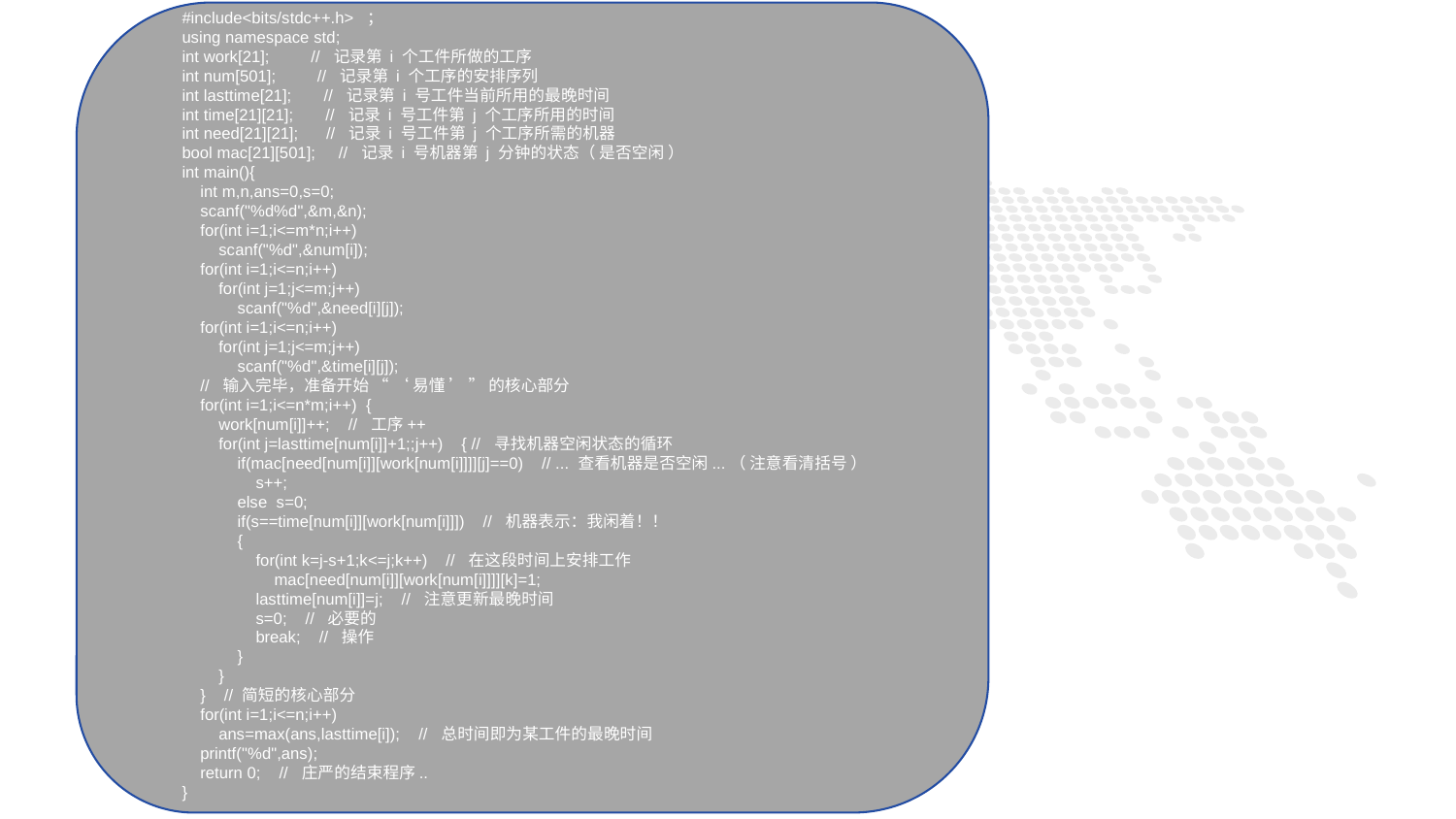

#include<bits/stdc++.h>  ；
using namespace std;
int work[21];         //  记录第 i 个工件所做的工序
int num[501];         //  记录第 i 个工序的安排序列
int lasttime[21];       //  记录第 i 号工件当前所用的最晚时间
int time[21][21];       //  记录 i 号工件第 j 个工序所用的时间
int need[21][21];      //  记录 i 号工件第 j 个工序所需的机器
bool mac[21][501];     //  记录 i 号机器第 j 分钟的状态（ 是否空闲 ）
int main(){
    int m,n,ans=0,s=0;
    scanf("%d%d",&m,&n);
    for(int i=1;i<=m*n;i++)
        scanf("%d",&num[i]);
    for(int i=1;i<=n;i++)
        for(int j=1;j<=m;j++)
            scanf("%d",&need[i][j]);
    for(int i=1;i<=n;i++)
        for(int j=1;j<=m;j++)
            scanf("%d",&time[i][j]);
    //  输入完毕，准备开始 “ ‘ 易懂 ’ ” 的核心部分
    for(int i=1;i<=n*m;i++)  {
        work[num[i]]++;    //  工序++
        for(int j=lasttime[num[i]]+1;;j++)    { //  寻找机器空闲状态的循环
            if(mac[need[num[i]][work[num[i]]]][j]==0)    // ... 查看机器是否空闲...（ 注意看清括号 ）
                s++;
            else  s=0;
            if(s==time[num[i]][work[num[i]]])    //  机器表示：我闲着！！
            {
                for(int k=j-s+1;k<=j;k++)    //  在这段时间上安排工作
                    mac[need[num[i]][work[num[i]]]][k]=1;
                lasttime[num[i]]=j;    //  注意更新最晚时间
                s=0;    //  必要的
                break;    //  操作
            }
        }
    }    // 简短的核心部分
    for(int i=1;i<=n;i++)
        ans=max(ans,lasttime[i]);    //  总时间即为某工件的最晚时间
    printf("%d",ans);
    return 0;    //  庄严的结束程序..
}

1
PART  ONE